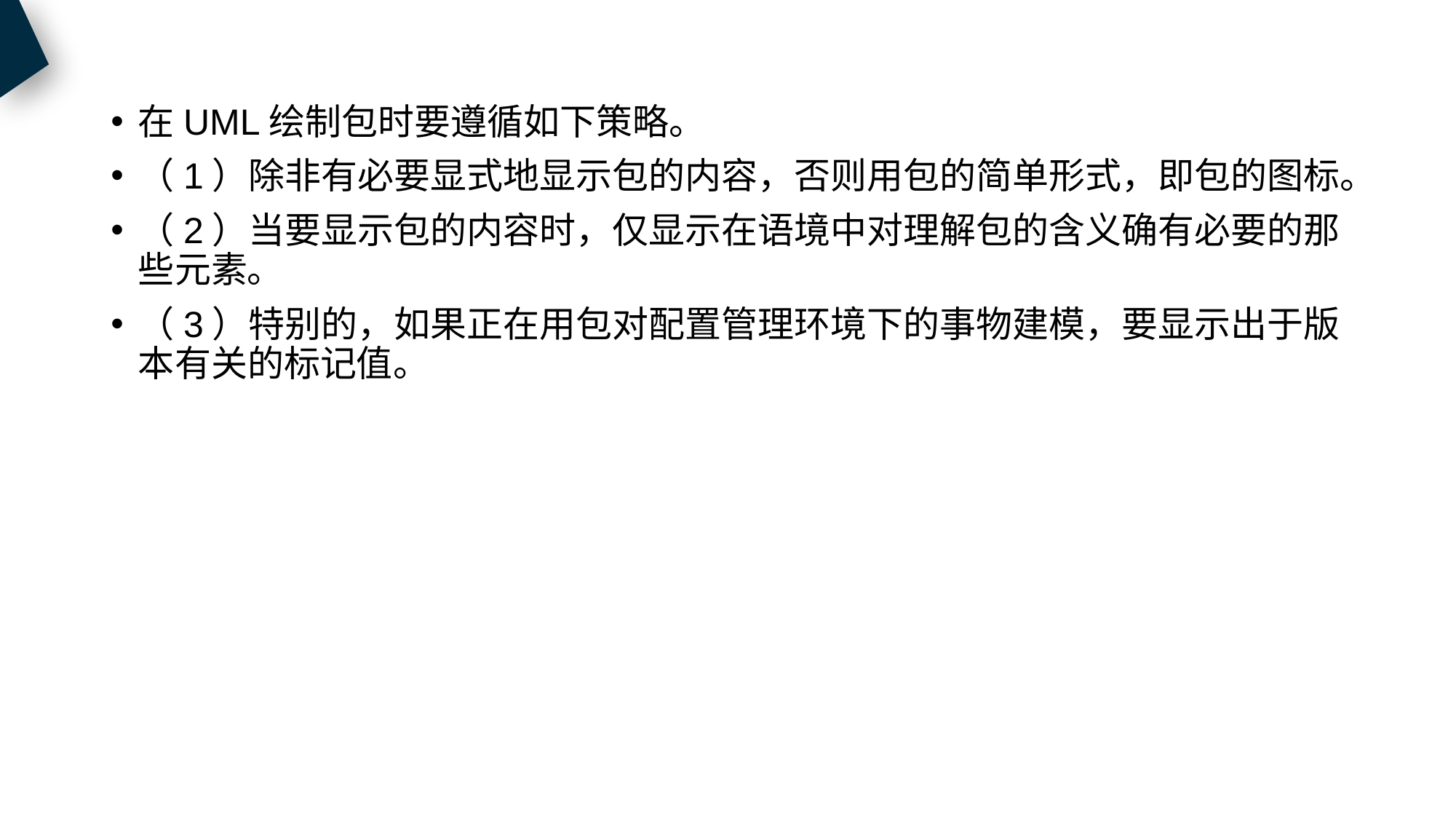

在UML绘制包时要遵循如下策略。
（1）除非有必要显式地显示包的内容，否则用包的简单形式，即包的图标。
（2）当要显示包的内容时，仅显示在语境中对理解包的含义确有必要的那些元素。
（3）特别的，如果正在用包对配置管理环境下的事物建模，要显示出于版本有关的标记值。